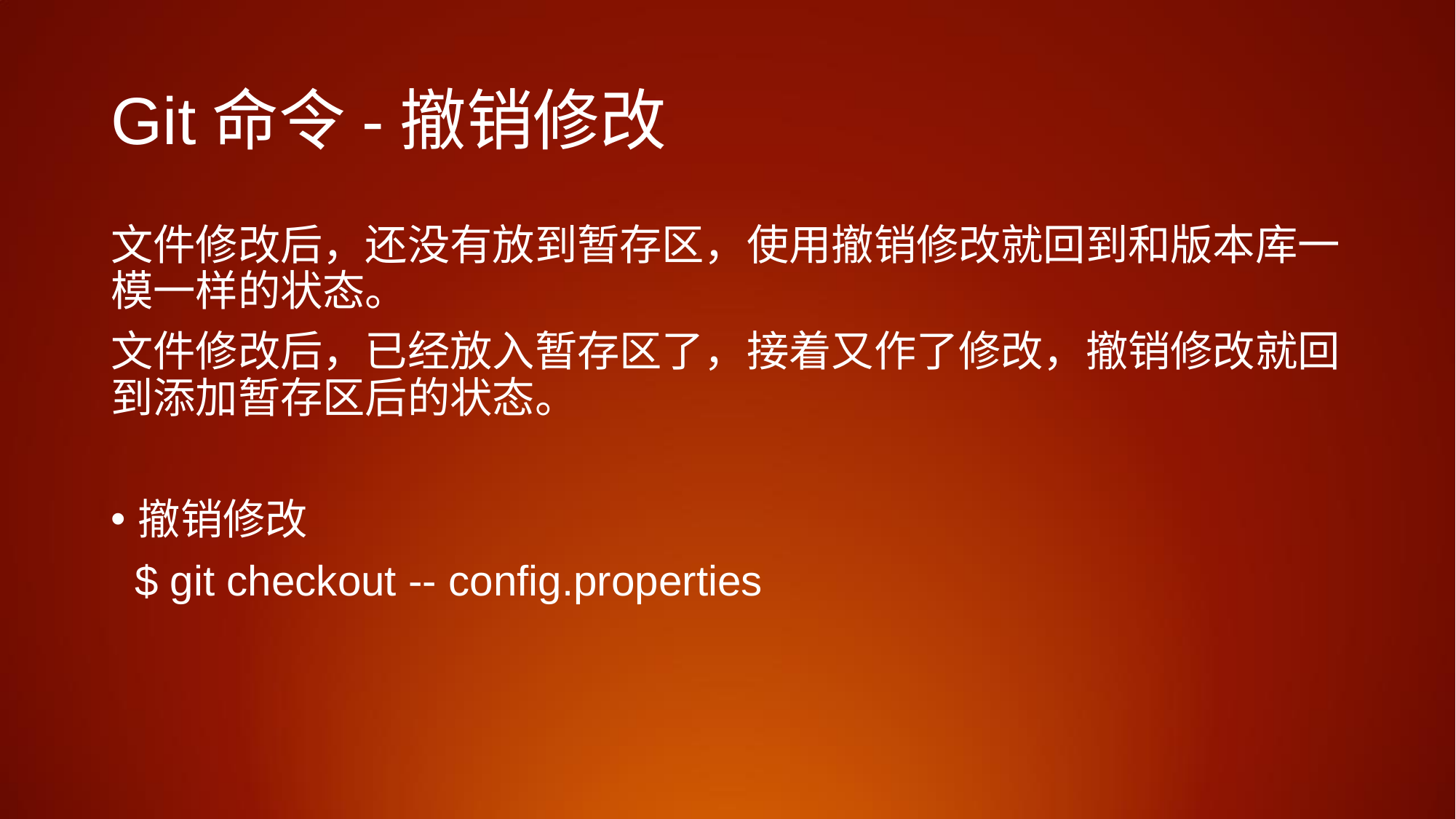

# Git命令-撤销修改
文件修改后，还没有放到暂存区，使用撤销修改就回到和版本库一模一样的状态。
文件修改后，已经放入暂存区了，接着又作了修改，撤销修改就回到添加暂存区后的状态。

撤销修改
  $ git checkout -- config.properties